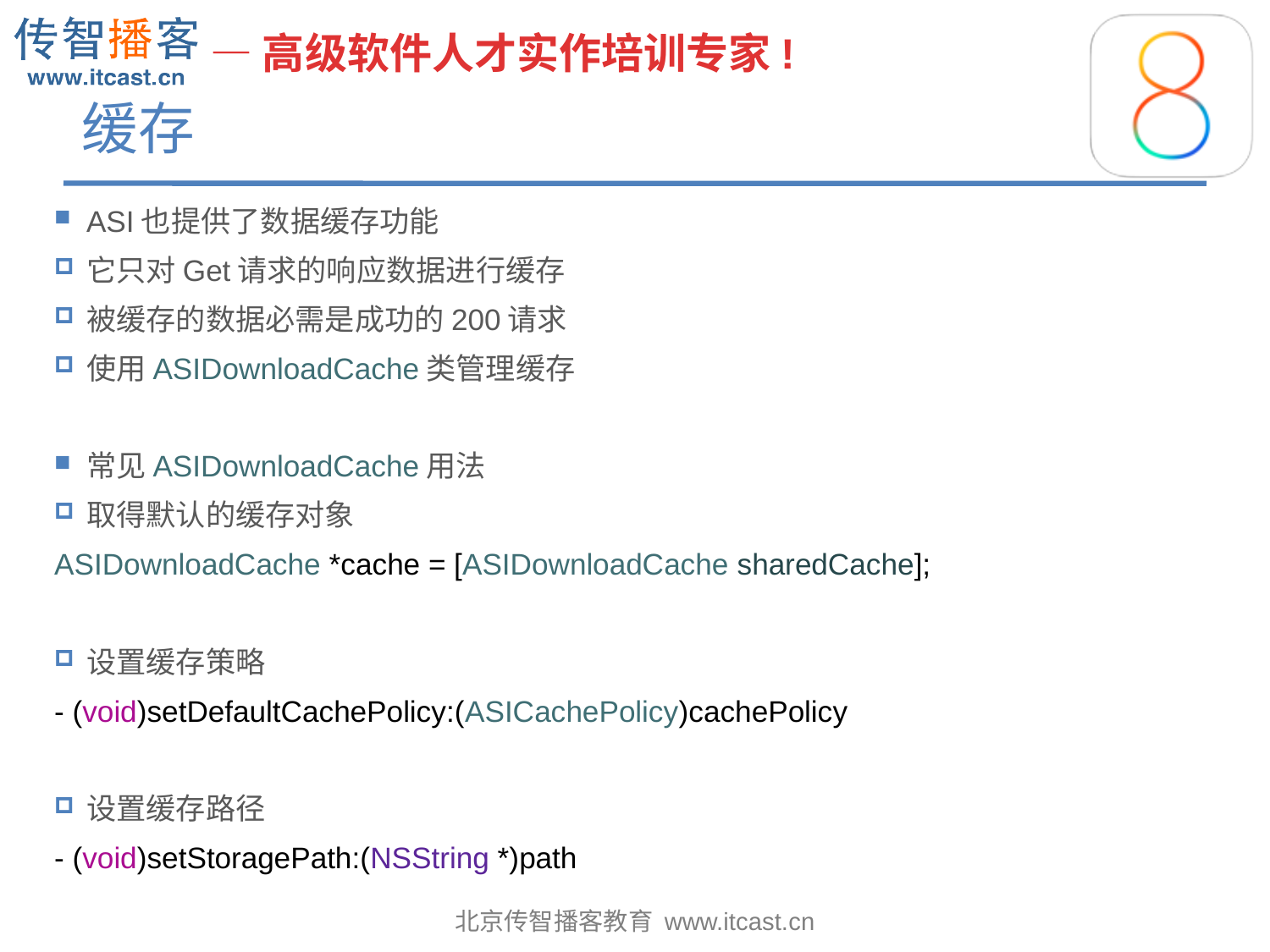

# 缓存
ASI也提供了数据缓存功能
它只对Get请求的响应数据进行缓存
被缓存的数据必需是成功的200请求
使用ASIDownloadCache类管理缓存

常见ASIDownloadCache用法
取得默认的缓存对象
ASIDownloadCache *cache = [ASIDownloadCache sharedCache];

设置缓存策略
- (void)setDefaultCachePolicy:(ASICachePolicy)cachePolicy

设置缓存路径
- (void)setStoragePath:(NSString *)path